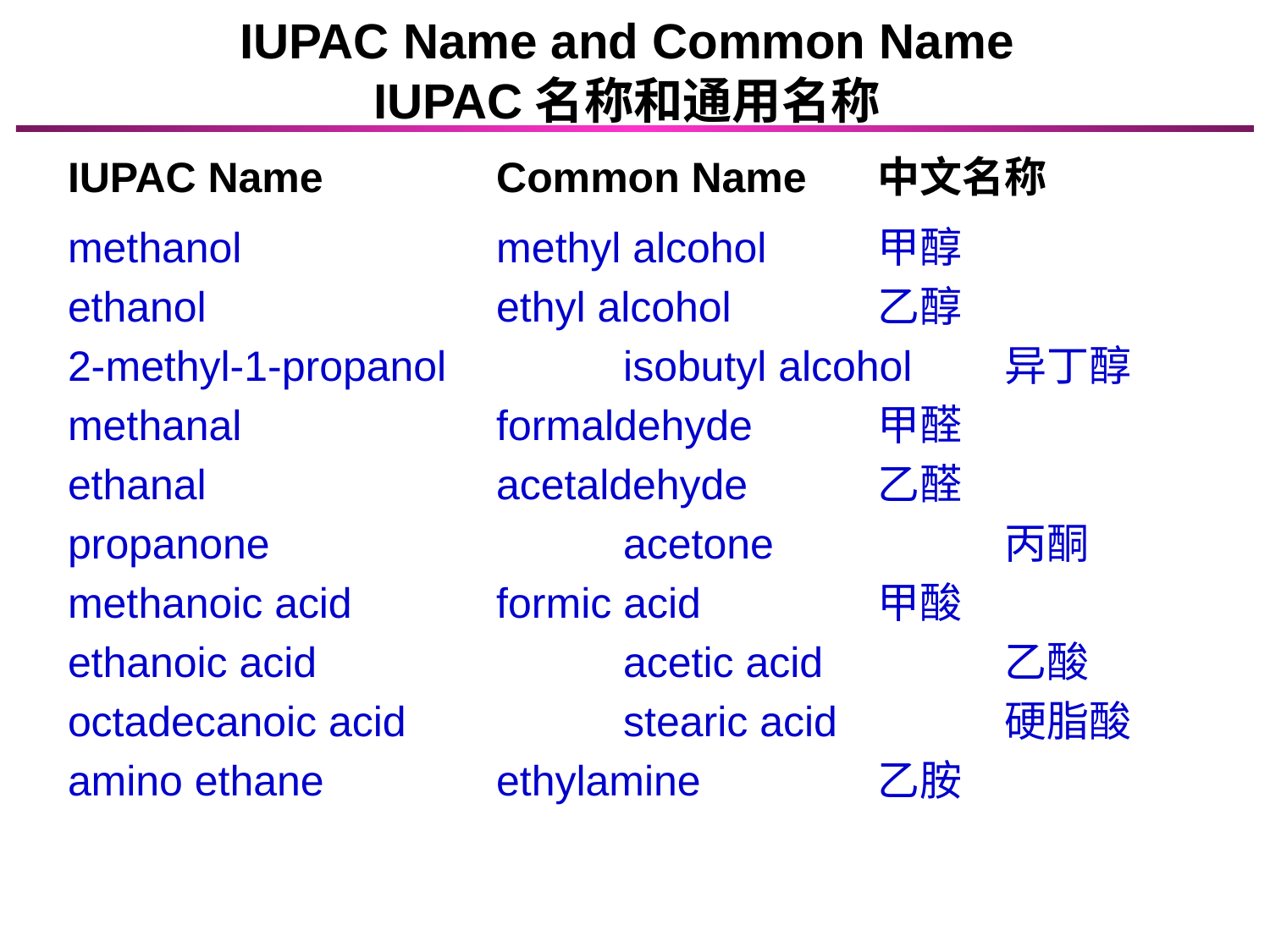

IUPAC Name and Common Name
IUPAC名称和通用名称

IUPAC Name 		Common Name	中文名称
methanol			methyl alcohol	甲醇
ethanol			ethyl alcohol		乙醇
2-methyl-1-propanol		isobutyl alcohol	异丁醇
methanal			formaldehyde	甲醛
ethanal			acetaldehyde		乙醛
propanone			acetone		丙酮
methanoic acid		formic acid		甲酸
ethanoic acid			acetic acid		乙酸
octadecanoic acid		stearic acid		硬脂酸
amino ethane		ethylamine		乙胺